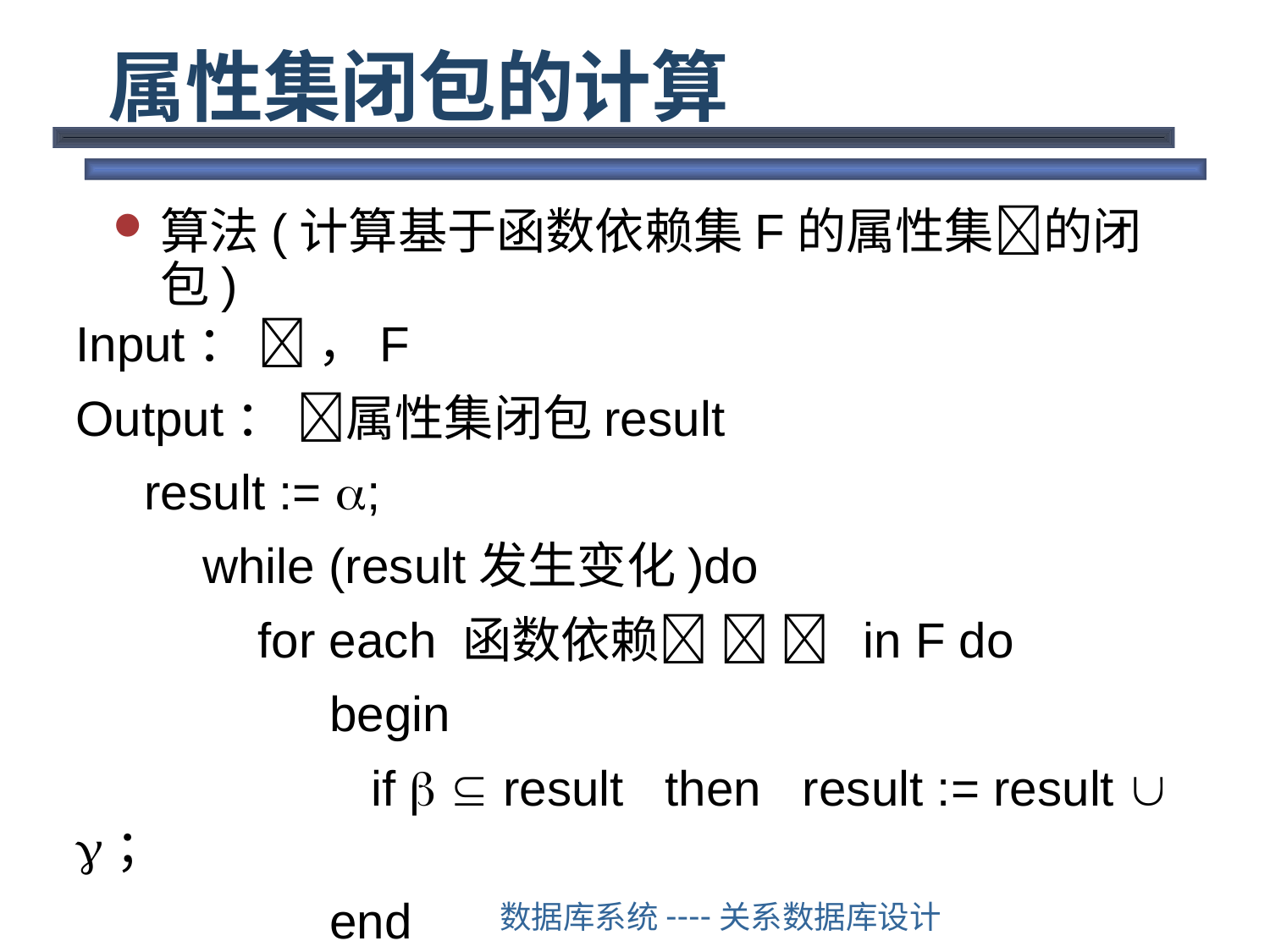

# 属性集闭包的计算
算法(计算基于函数依赖集F的属性集α的闭包)
Input： α ，F
Output： α属性集闭包result
     result := α;
	while (result发生变化)do
	    for each 函数依赖β → γ  in F do
		begin
		   if β ⊆ result   then   result := result ∪ γ；
		end
数据库系统----关系数据库设计